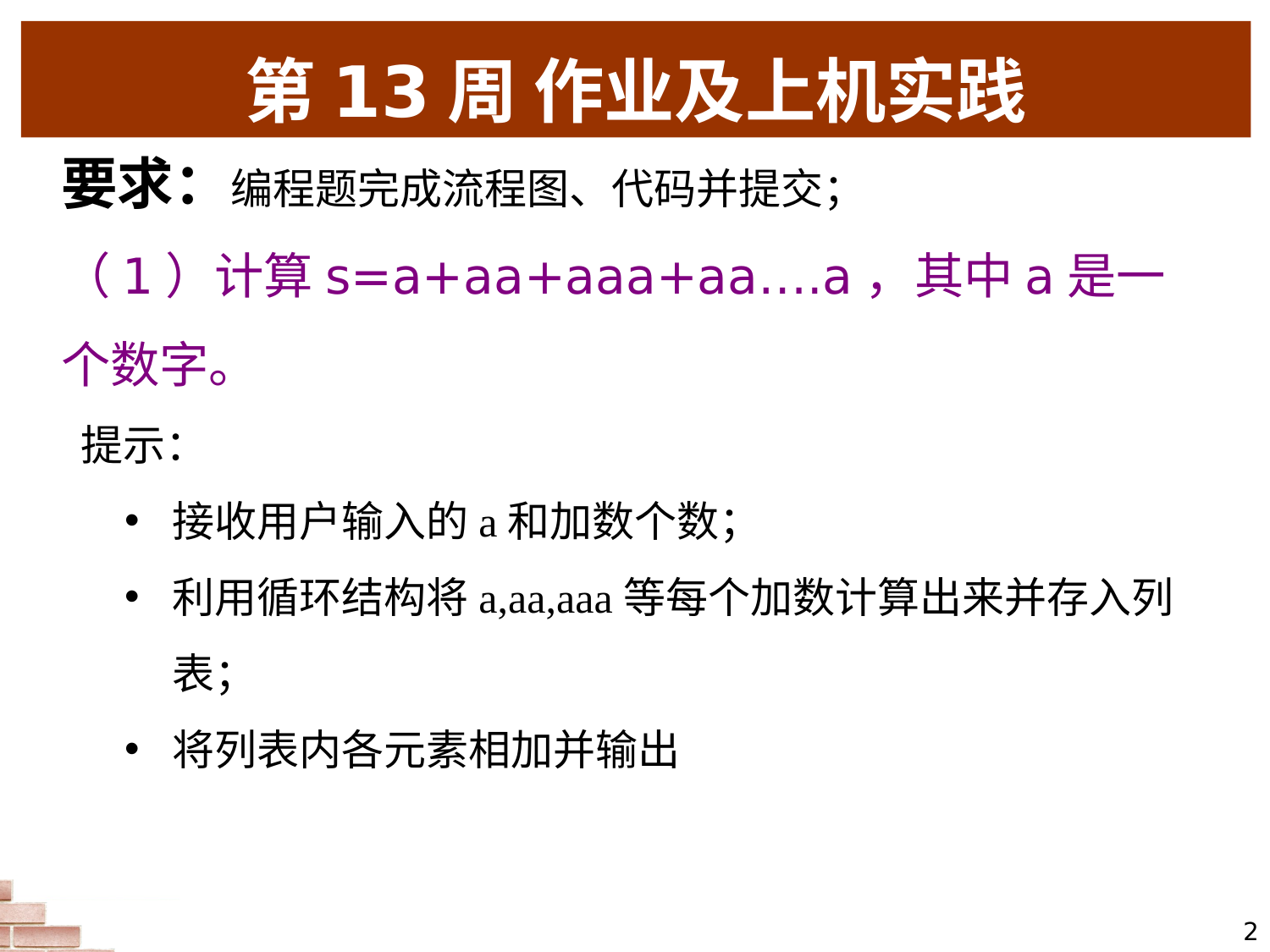

# 第13周 作业及上机实践
要求：编程题完成流程图、代码并提交；
（1）计算s=a+aa+aaa+aa….a，其中a是一个数字。
 提示：
接收用户输入的a和加数个数；
利用循环结构将a,aa,aaa等每个加数计算出来并存入列表；
将列表内各元素相加并输出
2